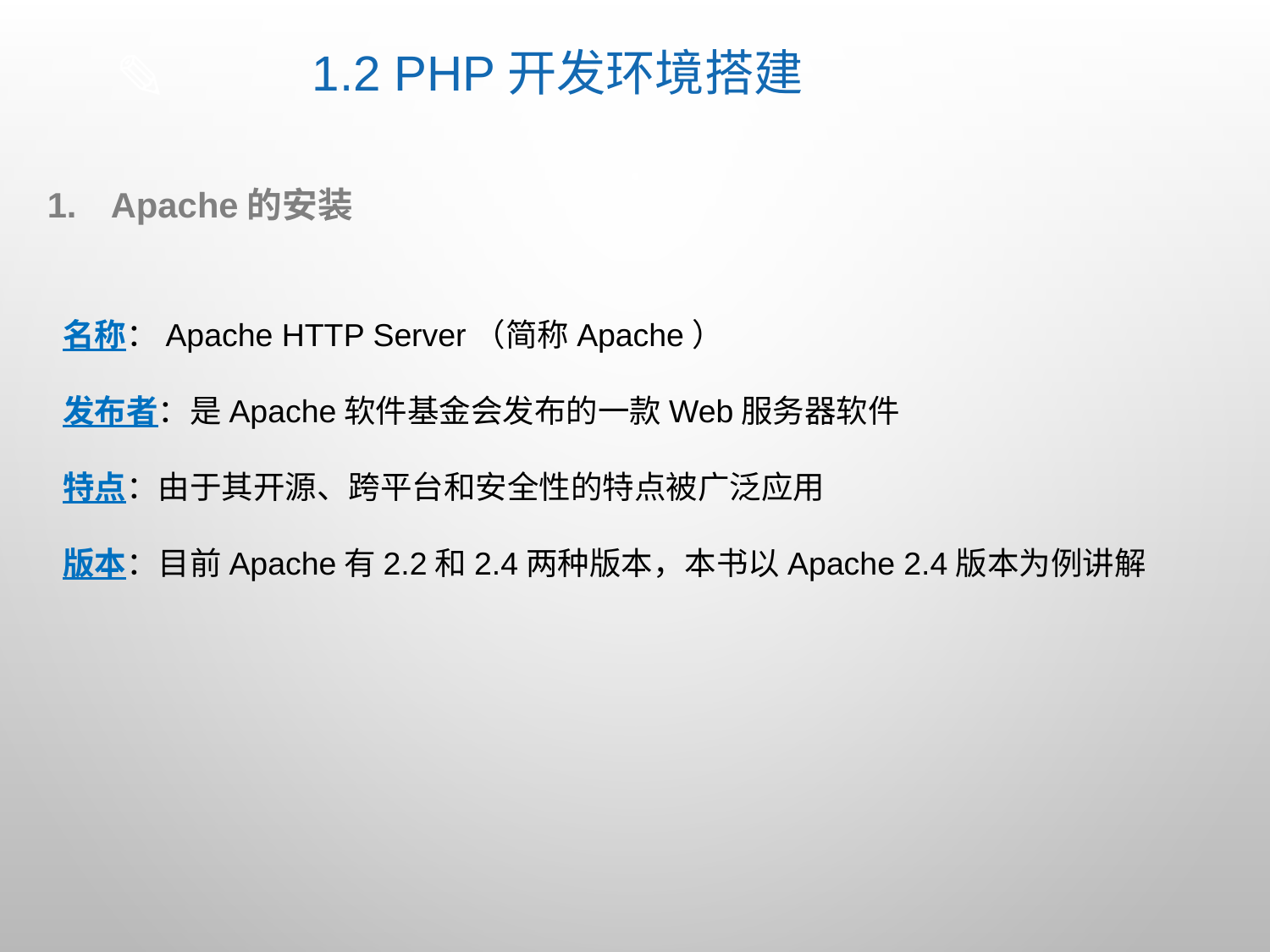

# 1.2 PHP开发环境搭建
Apache的安装
名称：Apache HTTP Server（简称Apache）
发布者：是Apache软件基金会发布的一款Web服务器软件
特点：由于其开源、跨平台和安全性的特点被广泛应用
版本：目前Apache有2.2和2.4两种版本，本书以Apache 2.4版本为例讲解